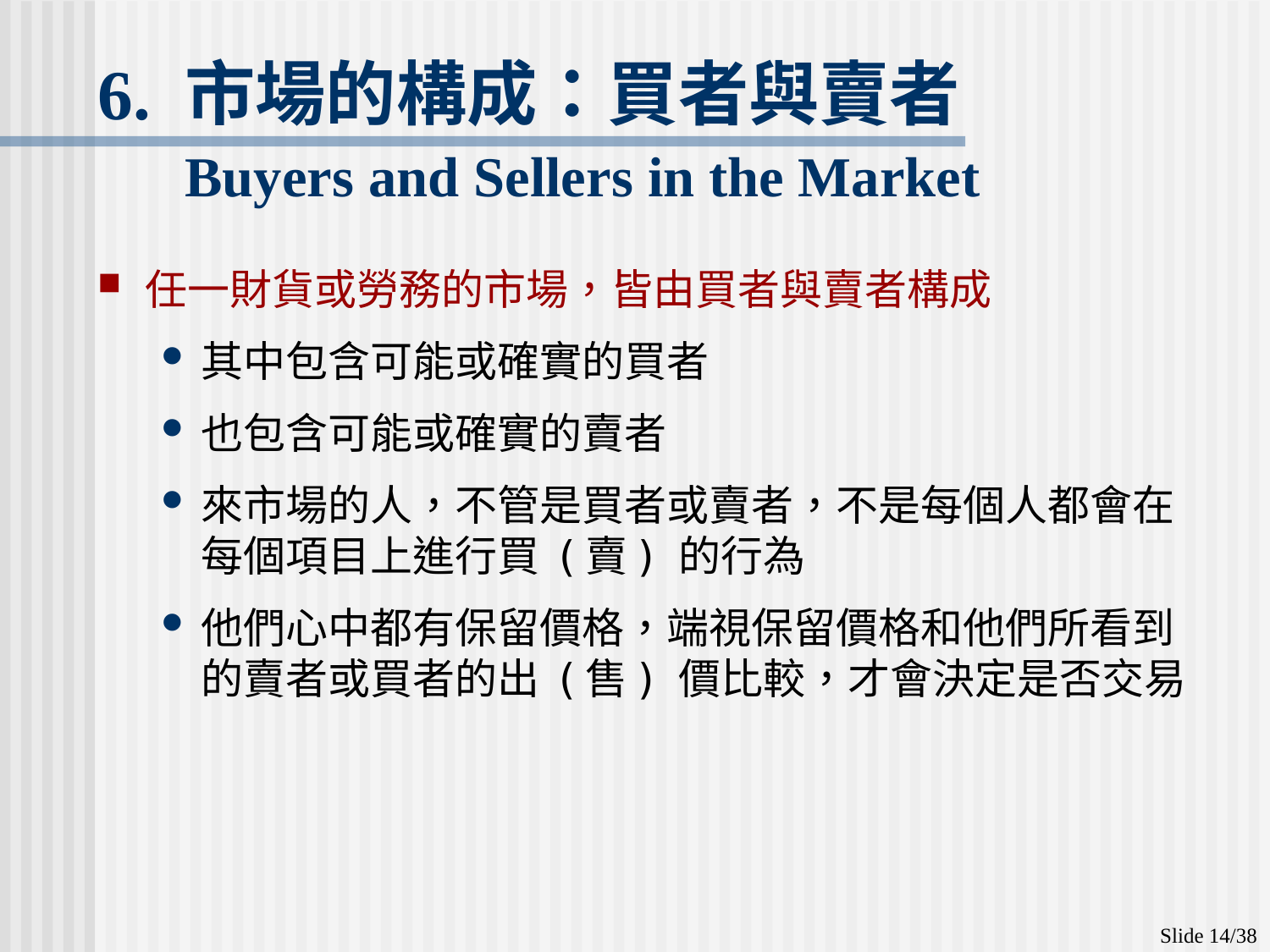

6. 市場的構成：買者與賣者
     Buyers and Sellers in the Market
任一財貨或勞務的市場，皆由買者與賣者構成
其中包含可能或確實的買者
也包含可能或確實的賣者
來市場的人，不管是買者或賣者，不是每個人都會在每個項目上進行買 (賣) 的行為
他們心中都有保留價格，端視保留價格和他們所看到的賣者或買者的出 (售) 價比較，才會決定是否交易
Slide 14/38